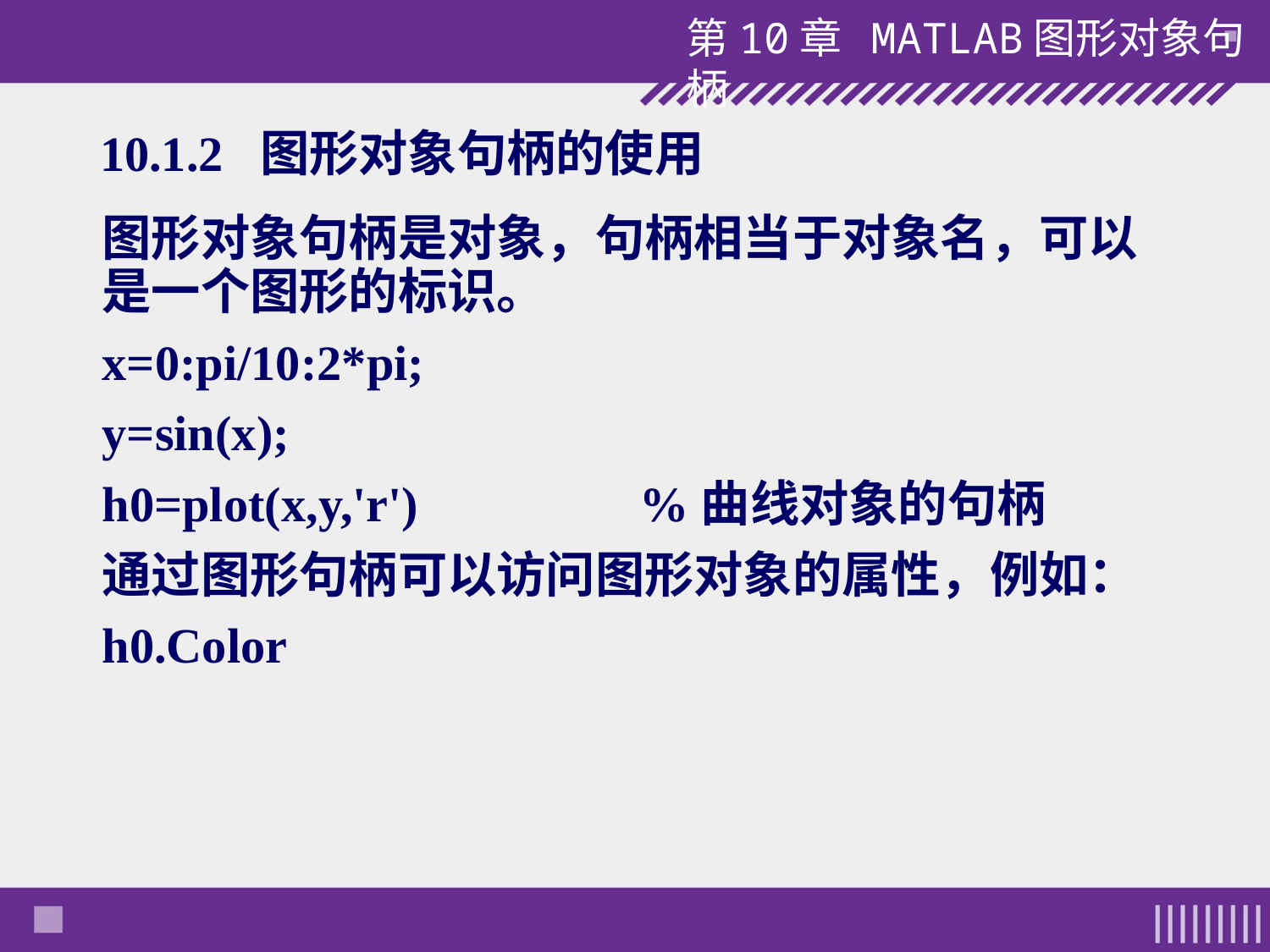

# 10.1.2  图形对象句柄的使用
图形对象句柄是对象，句柄相当于对象名，可以是一个图形的标识。
x=0:pi/10:2*pi;
y=sin(x);
h0=plot(x,y,'r')                  %曲线对象的句柄
通过图形句柄可以访问图形对象的属性，例如：
h0.Color